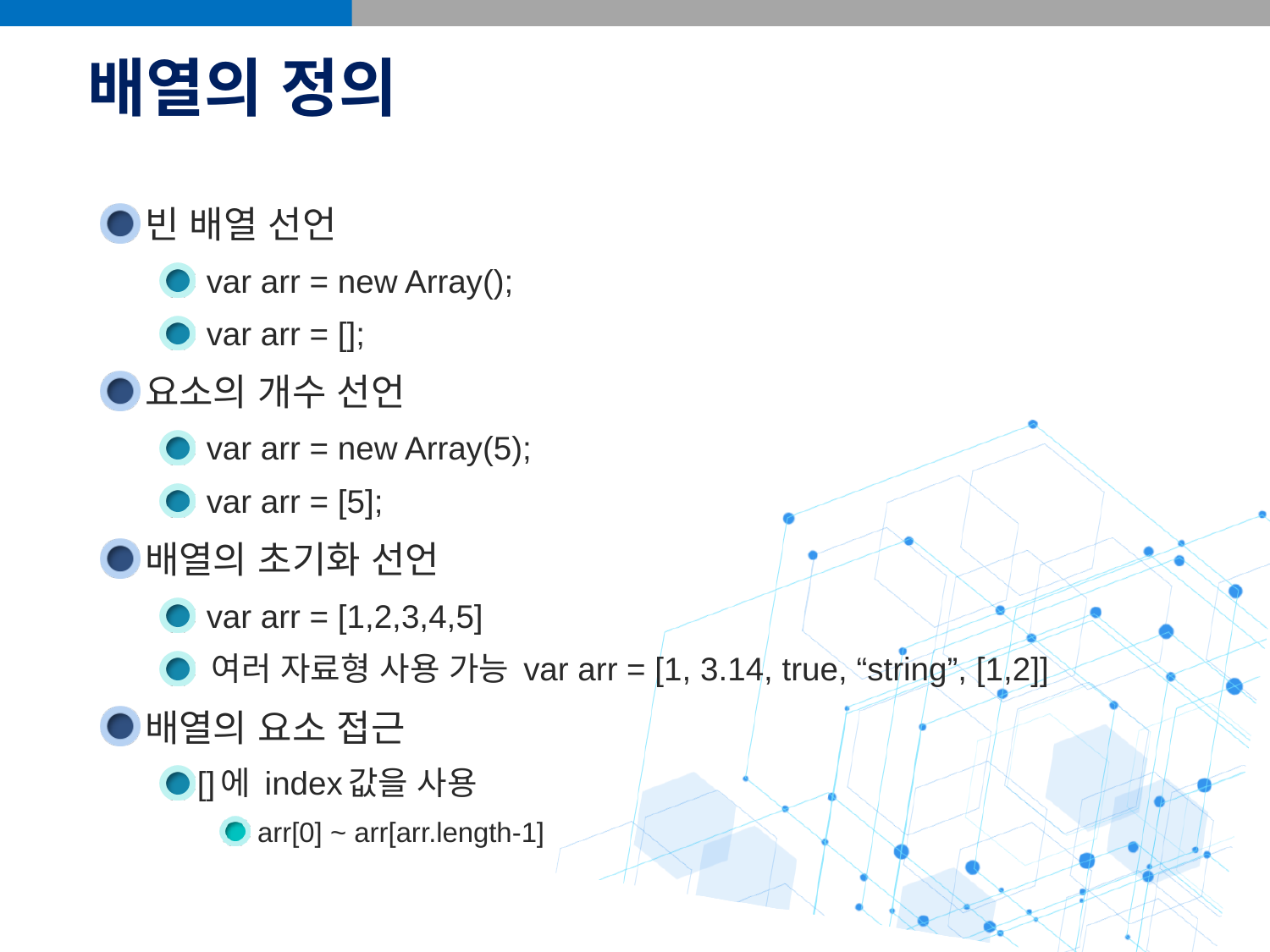

# 배열의 정의
빈 배열 선언
 var arr = new Array();
 var arr = [];
요소의 개수 선언
 var arr = new Array(5);
 var arr = [5];
배열의 초기화 선언
 var arr = [1,2,3,4,5]
 여러 자료형 사용 가능 var arr = [1, 3.14, true, “string”, [1,2]]
배열의 요소 접근
[]에 index값을 사용
 arr[0] ~ arr[arr.length-1]